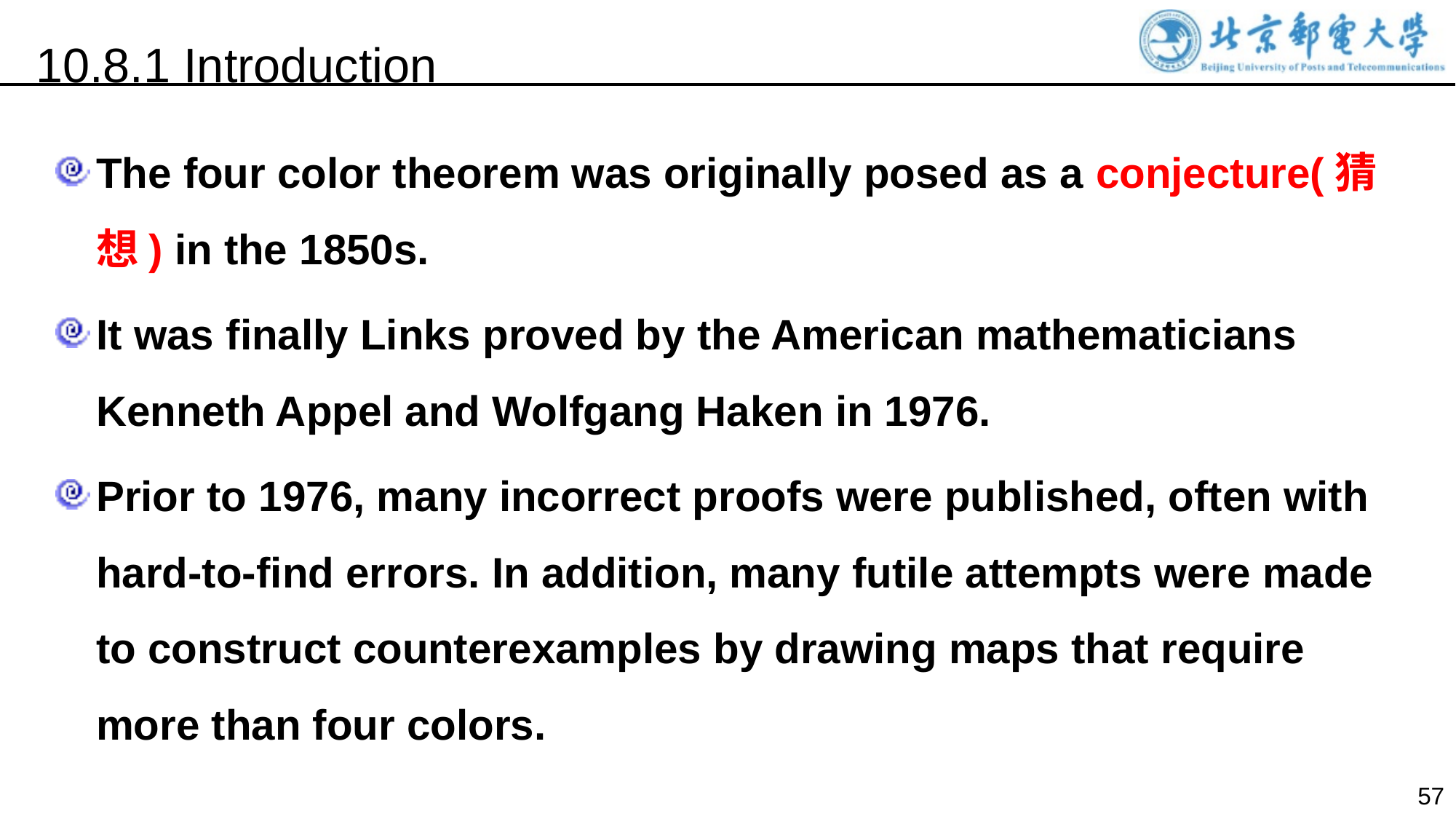

10.8.1 Introduction
The four color theorem was originally posed as a conjecture(猜想) in the 1850s.
It was finally Links proved by the American mathematicians Kenneth Appel and Wolfgang Haken in 1976.
Prior to 1976, many incorrect proofs were published, often with hard-to-find errors. In addition, many futile attempts were made to construct counterexamples by drawing maps that require more than four colors.